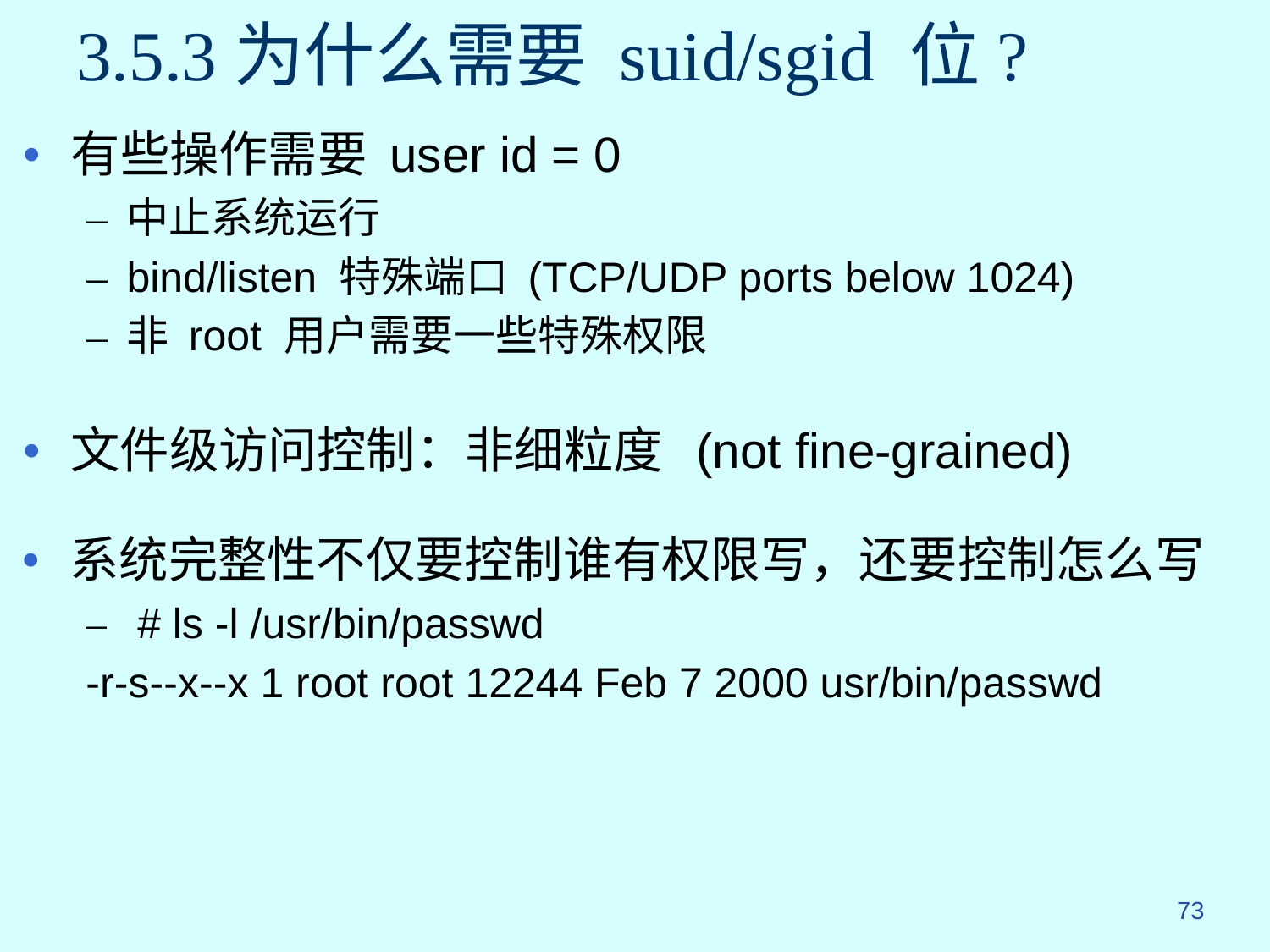

# 3.5.3为什么需要 suid/sgid 位?
有些操作需要 user id = 0
中止系统运行
bind/listen 特殊端口 (TCP/UDP ports below 1024)
非 root 用户需要一些特殊权限
文件级访问控制：非细粒度  (not fine-grained)
系统完整性不仅要控制谁有权限写，还要控制怎么写
 # ls -l /usr/bin/passwd
-r-s--x--x 1 root root 12244 Feb 7 2000 usr/bin/passwd
73
73